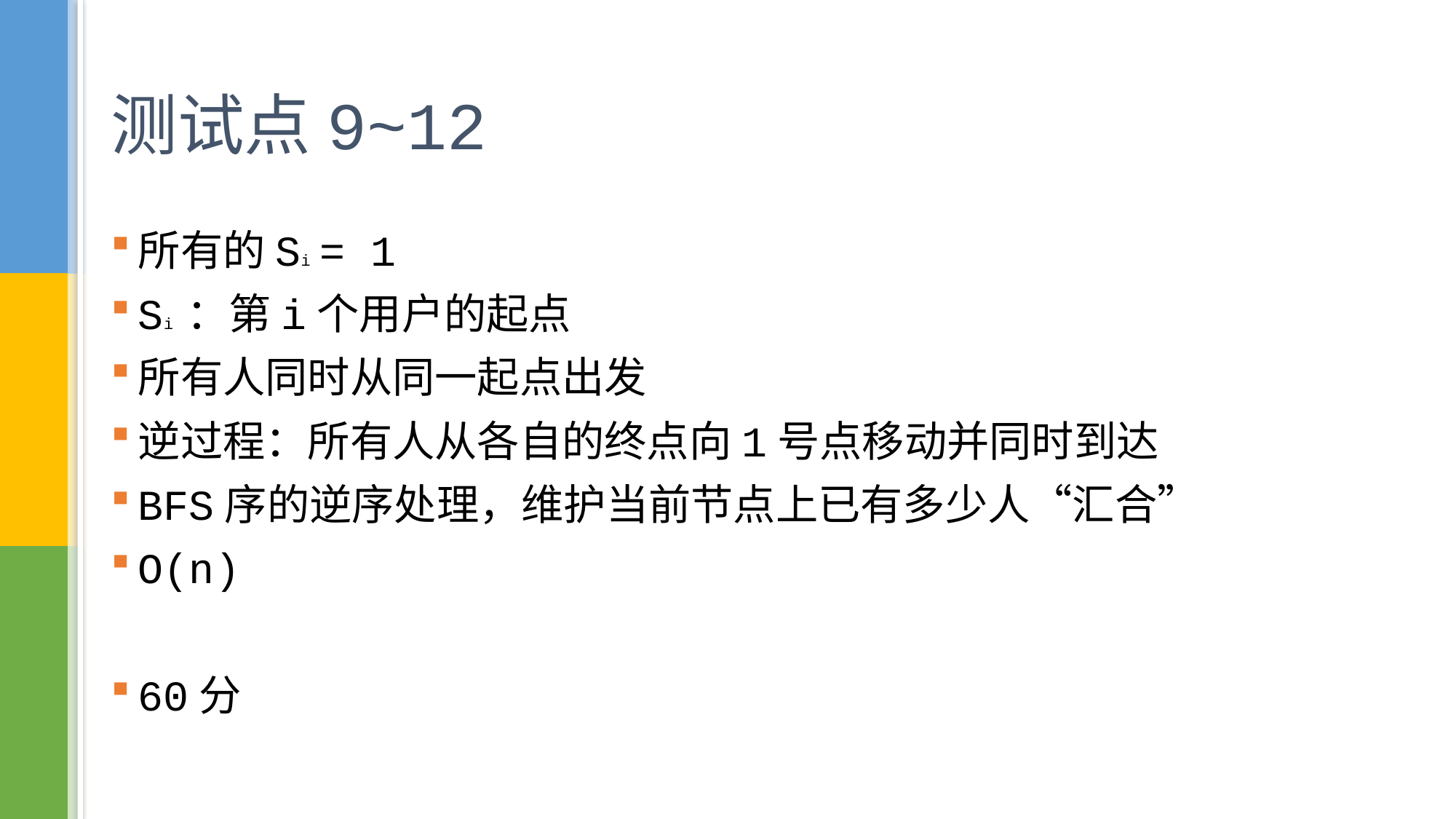

# 测试点9~12
所有的Si = 1
Si ：第i个用户的起点
所有人同时从同一起点出发
逆过程：所有人从各自的终点向1号点移动并同时到达
BFS序的逆序处理，维护当前节点上已有多少人“汇合”
O(n)

60分